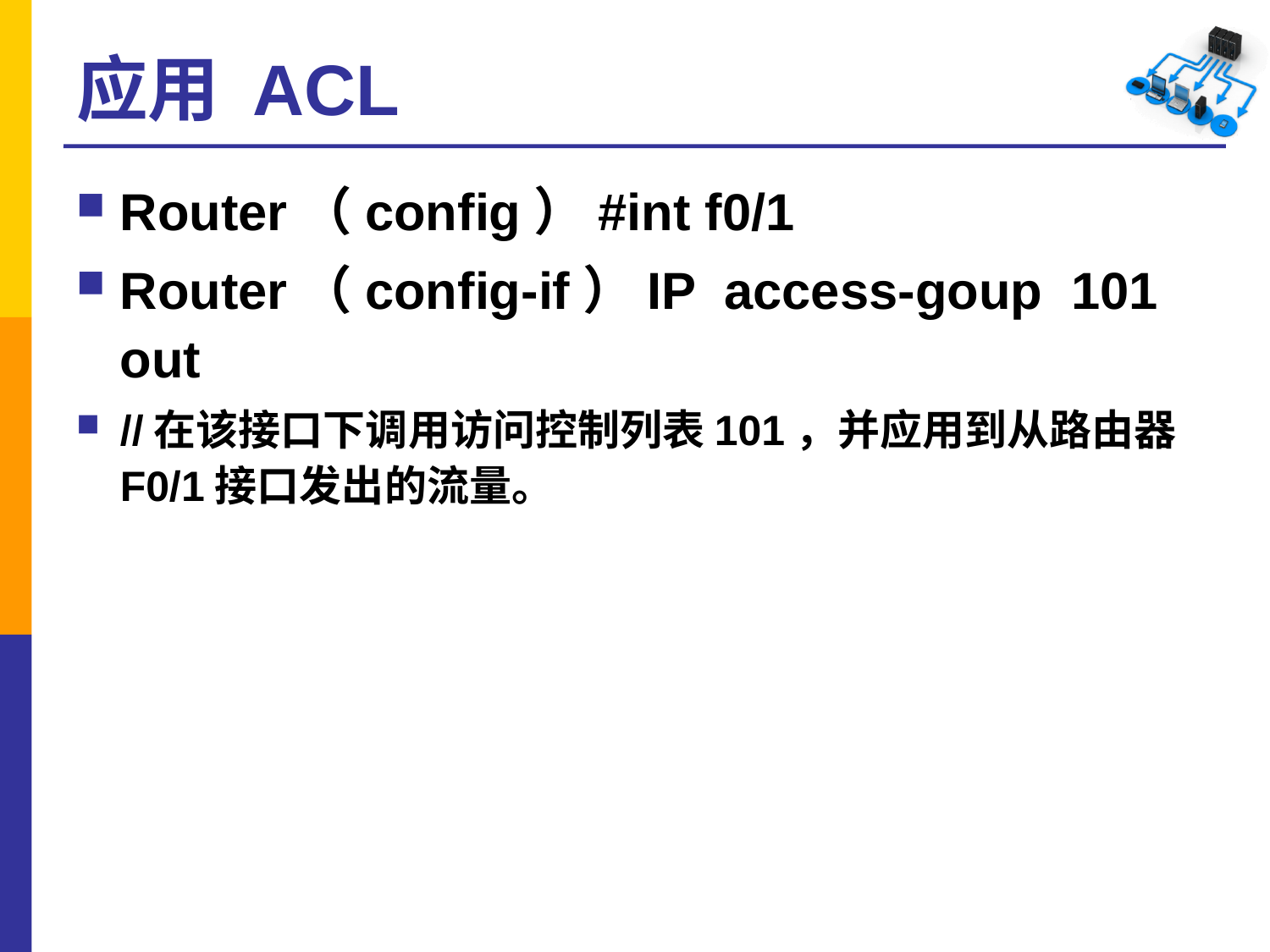

# 应用 ACL
Router（config）#int f0/1
Router（config-if）IP  access-goup  101  out
//在该接口下调用访问控制列表101，并应用到从路由器F0/1接口发出的流量。